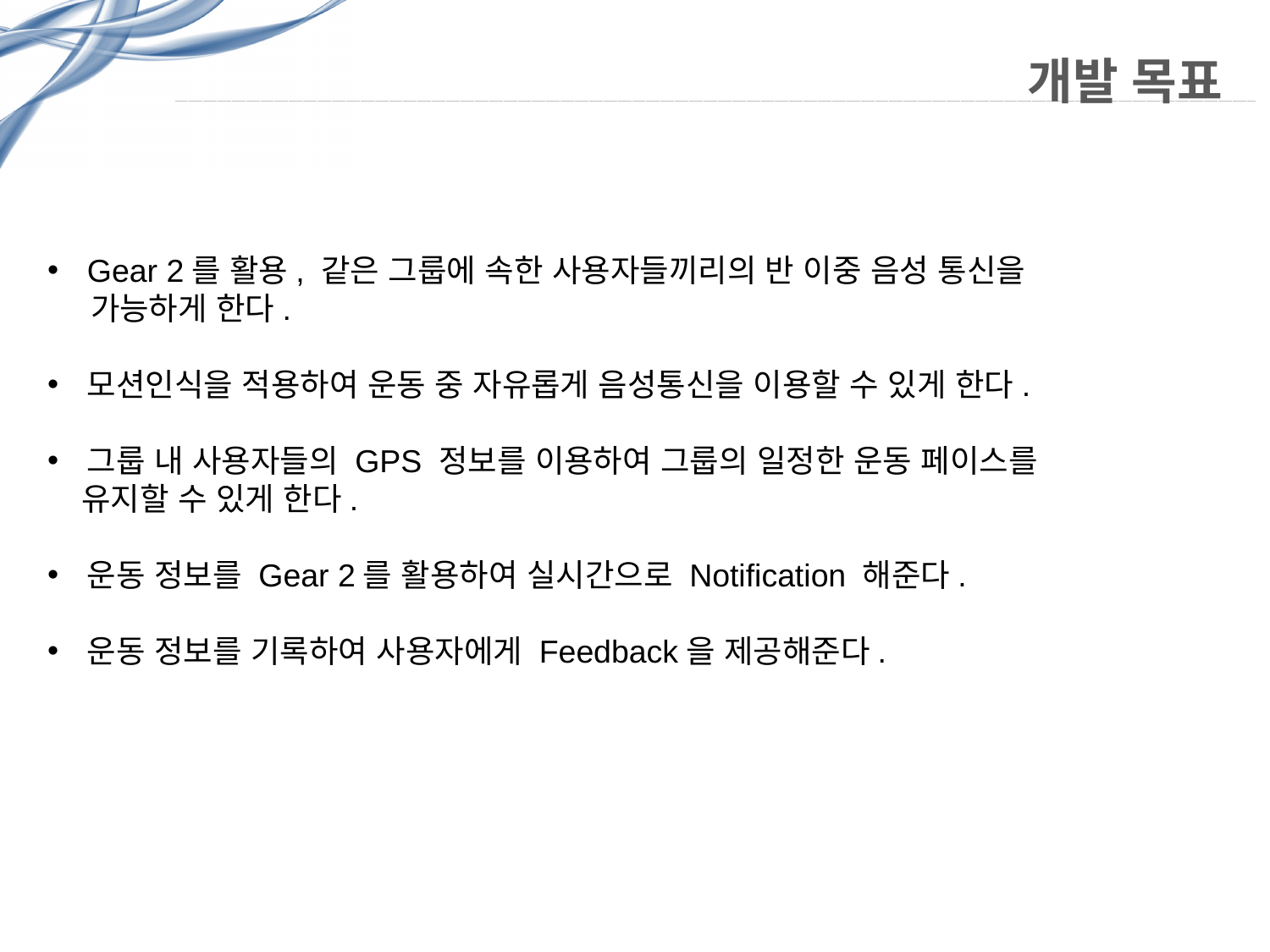

# 개발 목표
Gear 2를 활용, 같은 그룹에 속한 사용자들끼리의 반 이중 음성 통신을
    가능하게 한다.

모션인식을 적용하여 운동 중 자유롭게 음성통신을 이용할 수 있게 한다.

그룹 내 사용자들의 GPS 정보를 이용하여 그룹의 일정한 운동 페이스를
   유지할 수 있게 한다.

운동 정보를 Gear 2를 활용하여 실시간으로 Notification 해준다.

운동 정보를 기록하여 사용자에게 Feedback을 제공해준다.